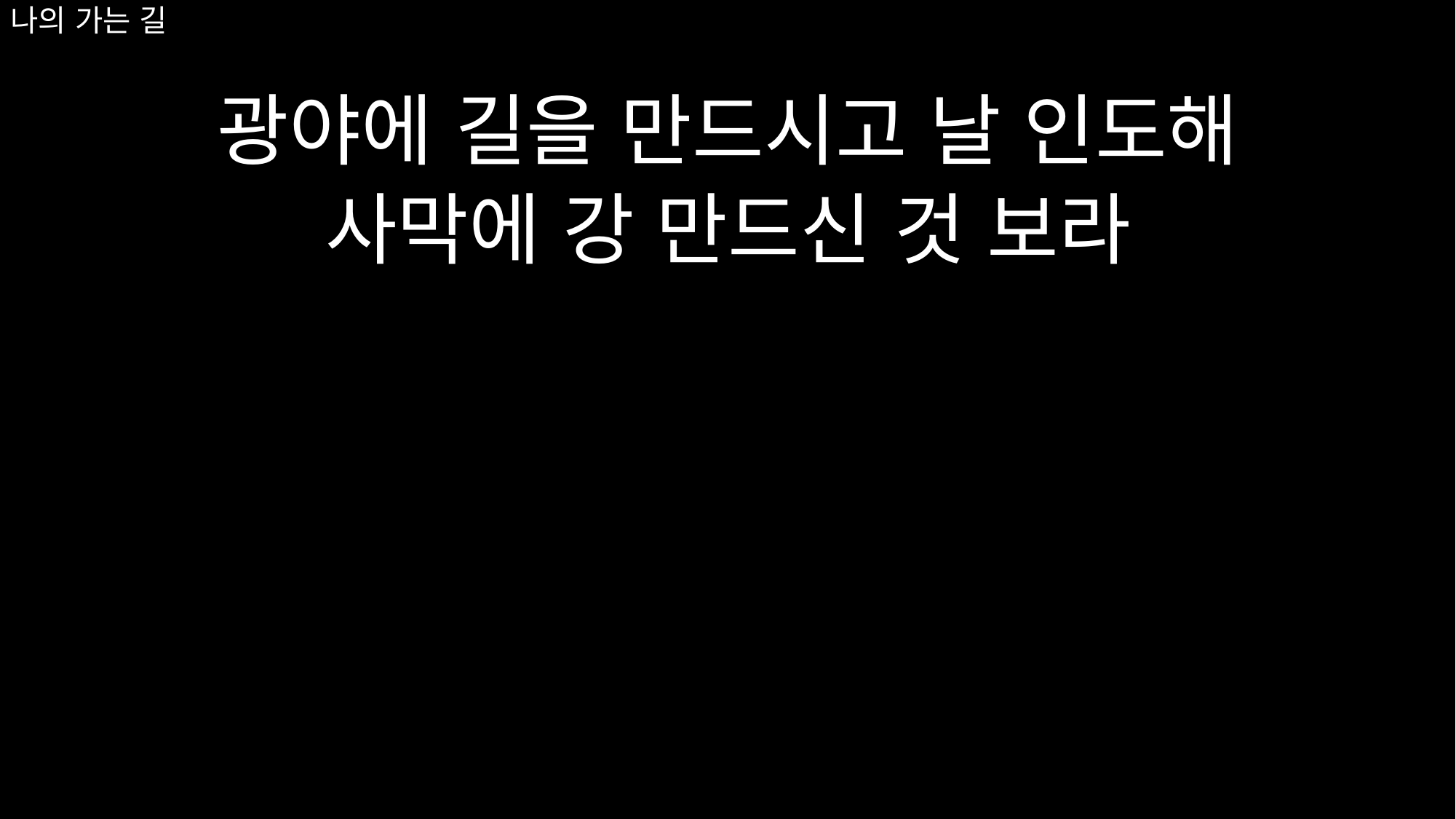

광야에 길을 만드시고 날 인도해
사막에 강 만드신 것 보라

# 나의 가는 길